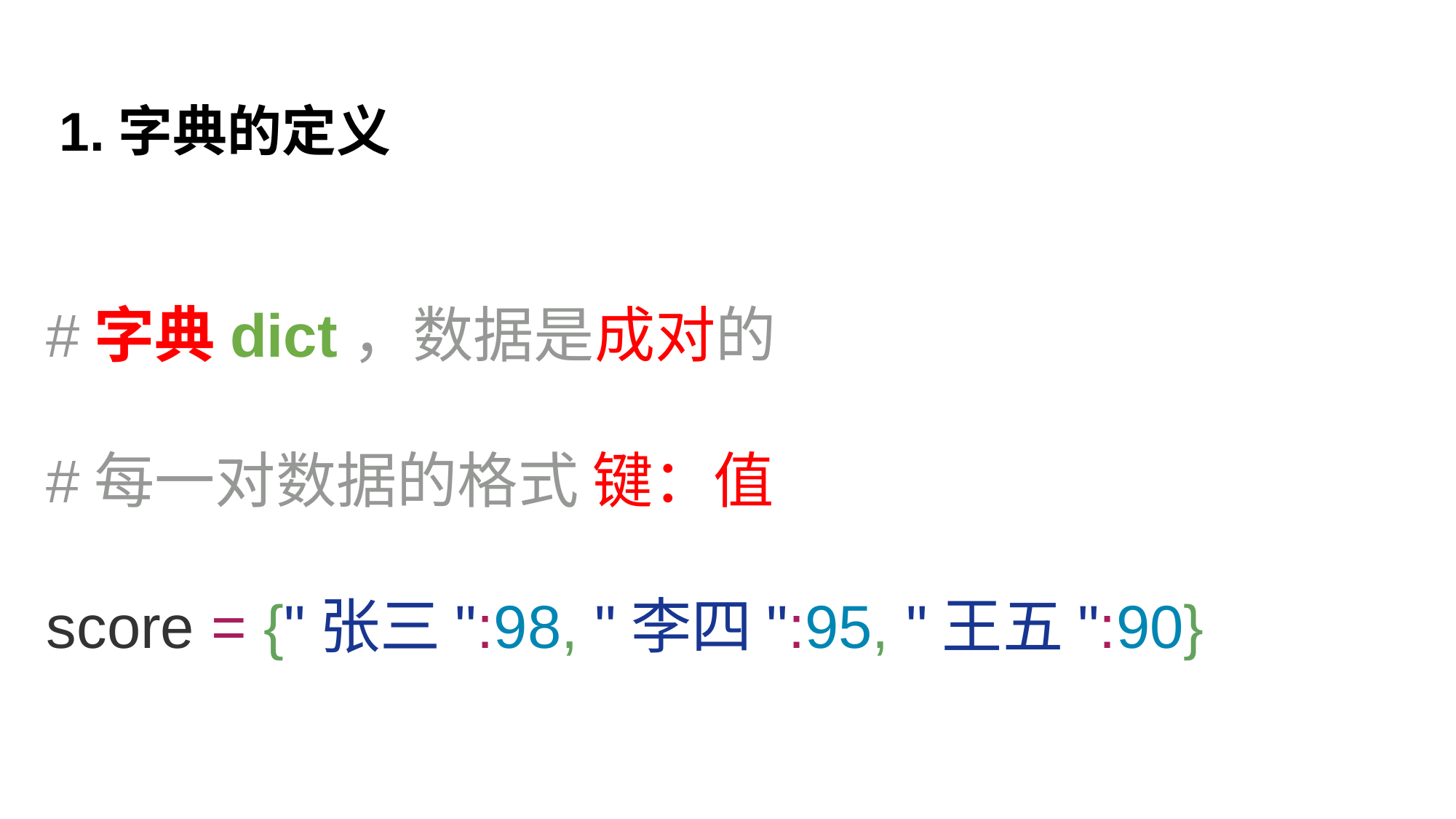

1.字典的定义
#字典dict，数据是成对的
#每一对数据的格式 键：值
score = {"张三":98, "李四":95, "王五":90}